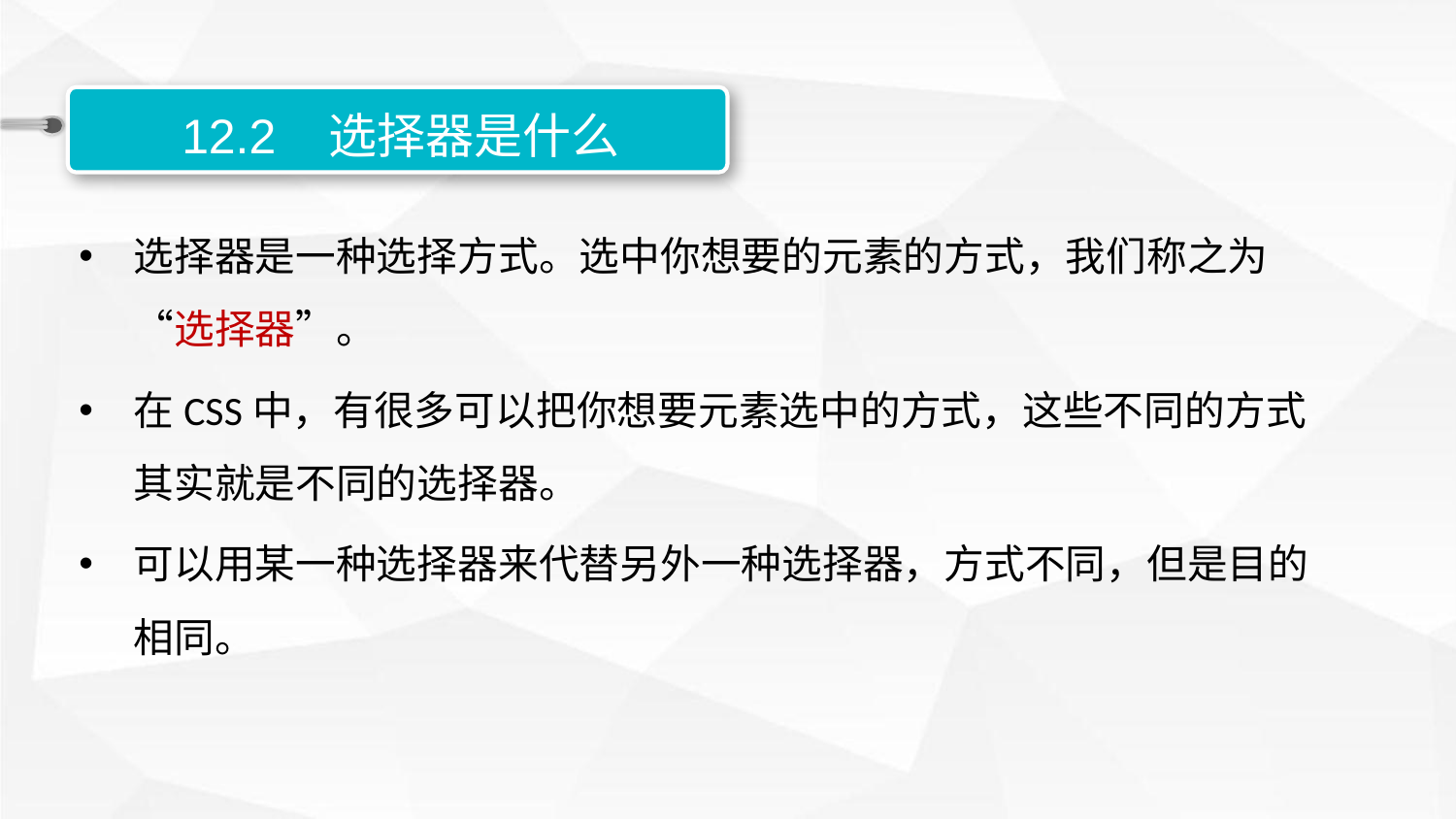

12.2   选择器是什么

选择器是一种选择方式。选中你想要的元素的方式，我们称之为“选择器”。
在CSS中，有很多可以把你想要元素选中的方式，这些不同的方式其实就是不同的选择器。
可以用某一种选择器来代替另外一种选择器，方式不同，但是目的相同。